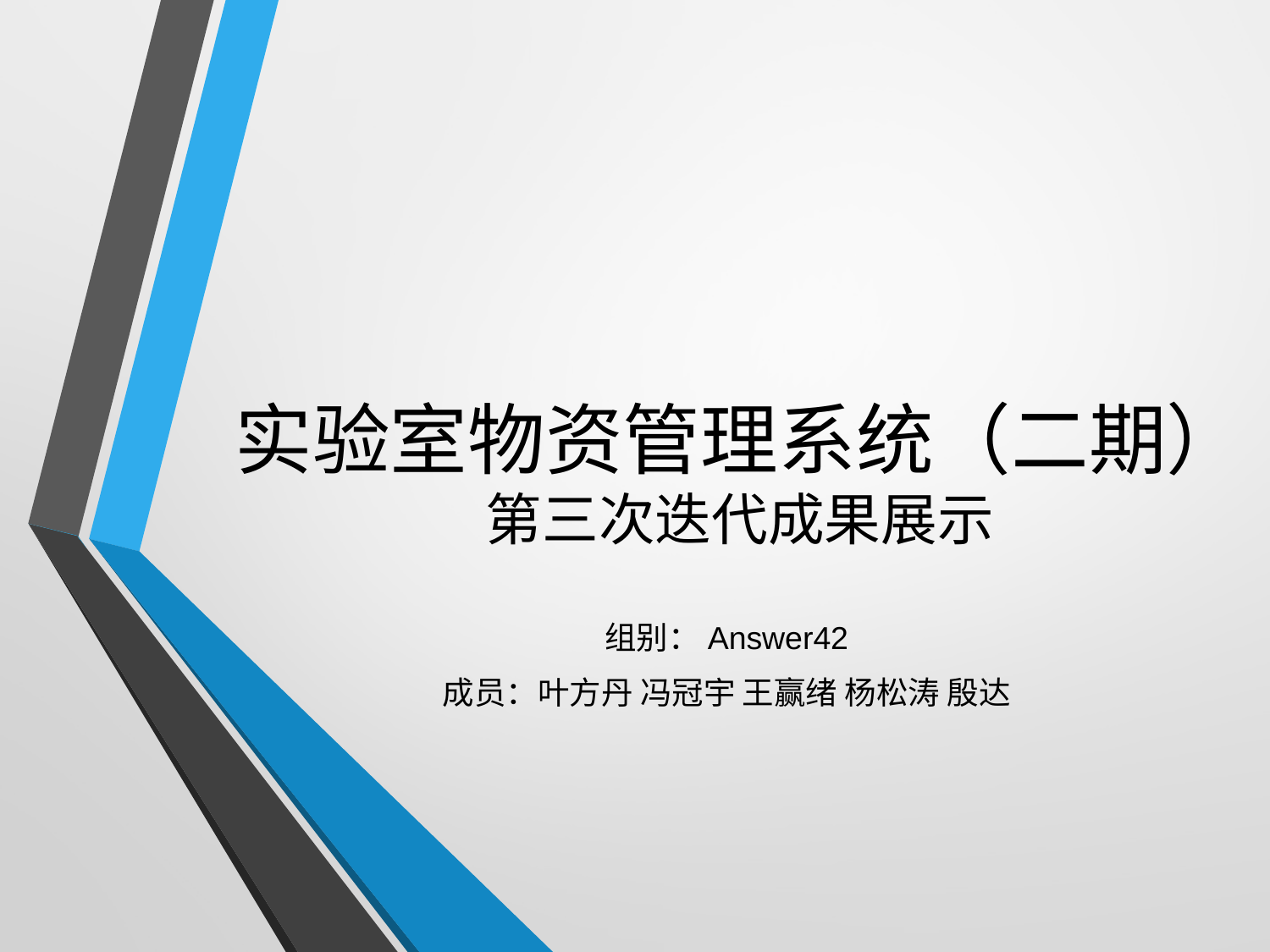

# 实验室物资管理系统（二期） 第三次迭代成果展示
组别：Answer42
成员：叶方丹 冯冠宇 王赢绪 杨松涛 殷达